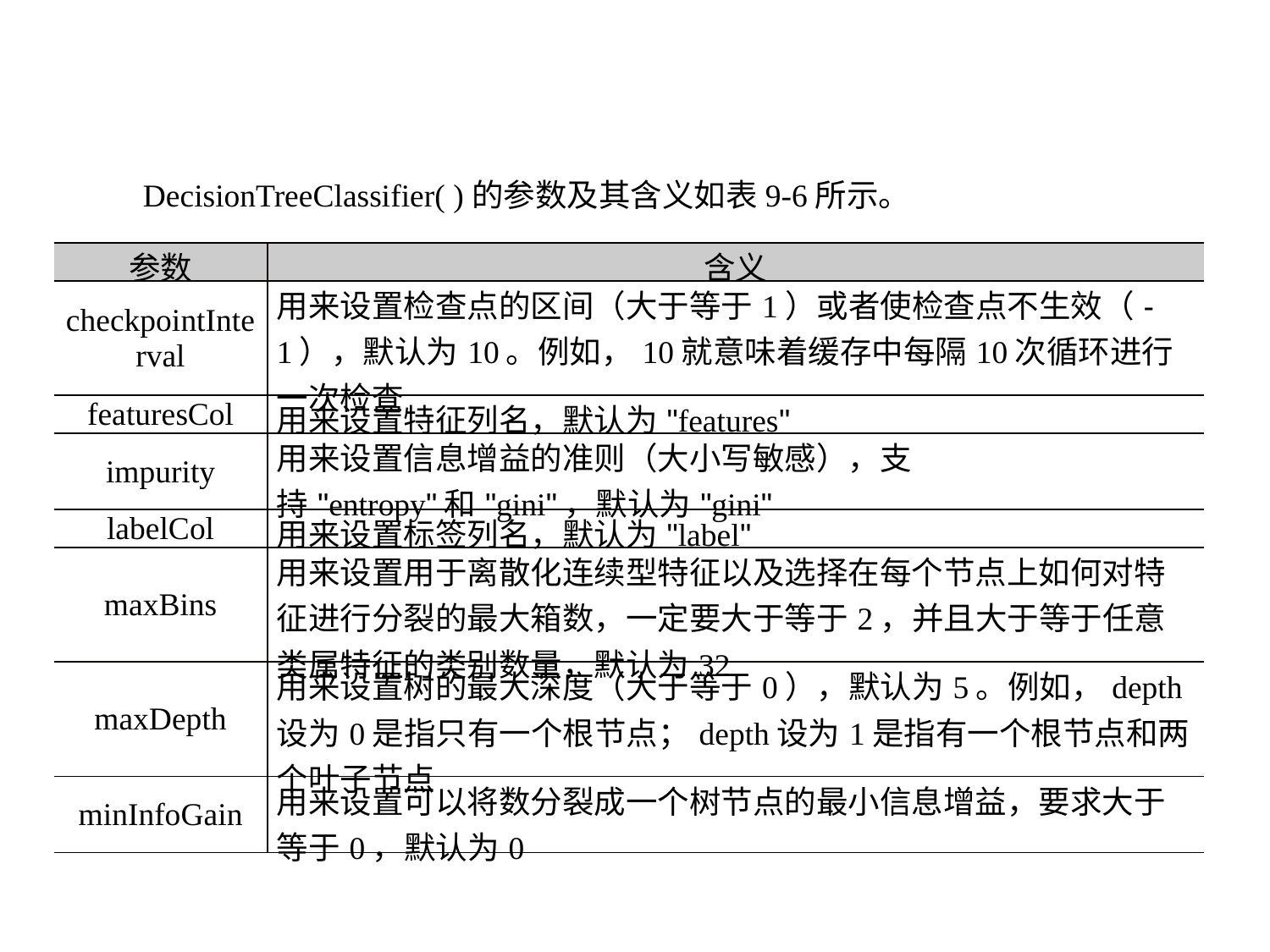

9.7.2 决策树分类算法
DecisionTreeClassifier( )的参数及其含义如表9-6所示。
| 参数 | 含义 |
| --- | --- |
| checkpointInterval | 用来设置检查点的区间（大于等于1）或者使检查点不生效（-1），默认为10。例如，10就意味着缓存中每隔10次循环进行一次检查 |
| featuresCol | 用来设置特征列名，默认为"features" |
| impurity | 用来设置信息增益的准则（大小写敏感），支持"entropy"和"gini"，默认为"gini" |
| labelCol | 用来设置标签列名，默认为"label" |
| maxBins | 用来设置用于离散化连续型特征以及选择在每个节点上如何对特征进行分裂的最大箱数，一定要大于等于2，并且大于等于任意类属特征的类别数量，默认为32 |
| maxDepth | 用来设置树的最大深度（大于等于0），默认为5。例如，depth设为0是指只有一个根节点；depth设为1是指有一个根节点和两个叶子节点 |
| minInfoGain | 用来设置可以将数分裂成一个树节点的最小信息增益，要求大于等于0，默认为0 |